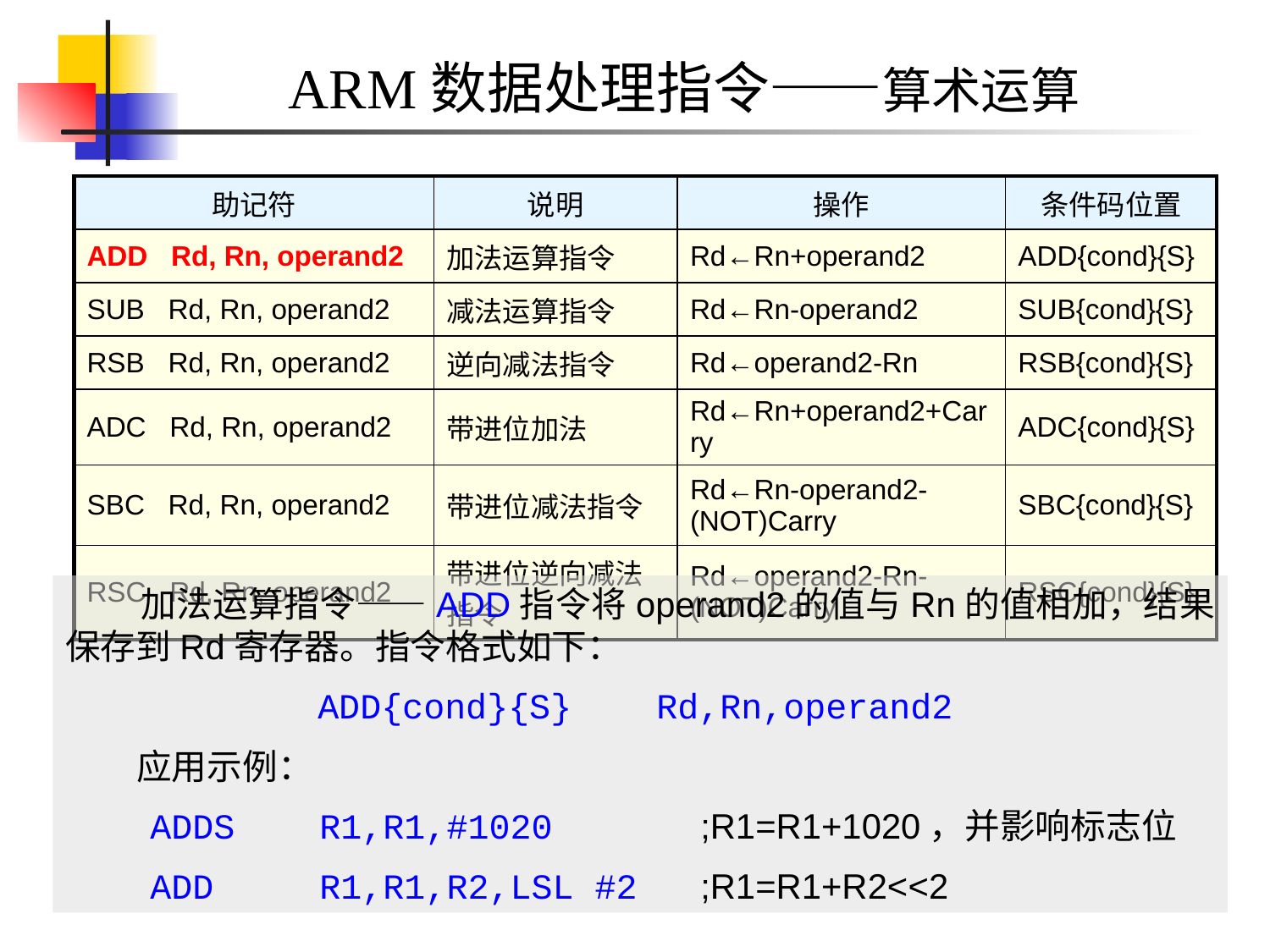

ARM数据处理指令——算术运算
| 助记符 | 说明 | 操作 | 条件码位置 |
| --- | --- | --- | --- |
| ADD Rd, Rn, operand2 | 加法运算指令 | Rd←Rn+operand2 | ADD{cond}{S} |
| SUB Rd, Rn, operand2 | 减法运算指令 | Rd←Rn-operand2 | SUB{cond}{S} |
| RSB Rd, Rn, operand2 | 逆向减法指令 | Rd←operand2-Rn | RSB{cond}{S} |
| ADC Rd, Rn, operand2 | 带进位加法 | Rd←Rn+operand2+Carry | ADC{cond}{S} |
| SBC Rd, Rn, operand2 | 带进位减法指令 | Rd←Rn-operand2-(NOT)Carry | SBC{cond}{S} |
| RSC Rd, Rn, operand2 | 带进位逆向减法指令 | Rd←operand2-Rn-(NOT)Carry | RSC{cond}{S} |
        加法运算指令——ADD指令将operand2的值与Rn的值相加，结果保存到Rd寄存器。指令格式如下：
ADD{cond}{S}    Rd,Rn,operand2
        应用示例：
    ADDS    R1,R1,#1020		;R1=R1+1020，并影响标志位
    ADD     R1,R1,R2,LSL #2	;R1=R1+R2<<2